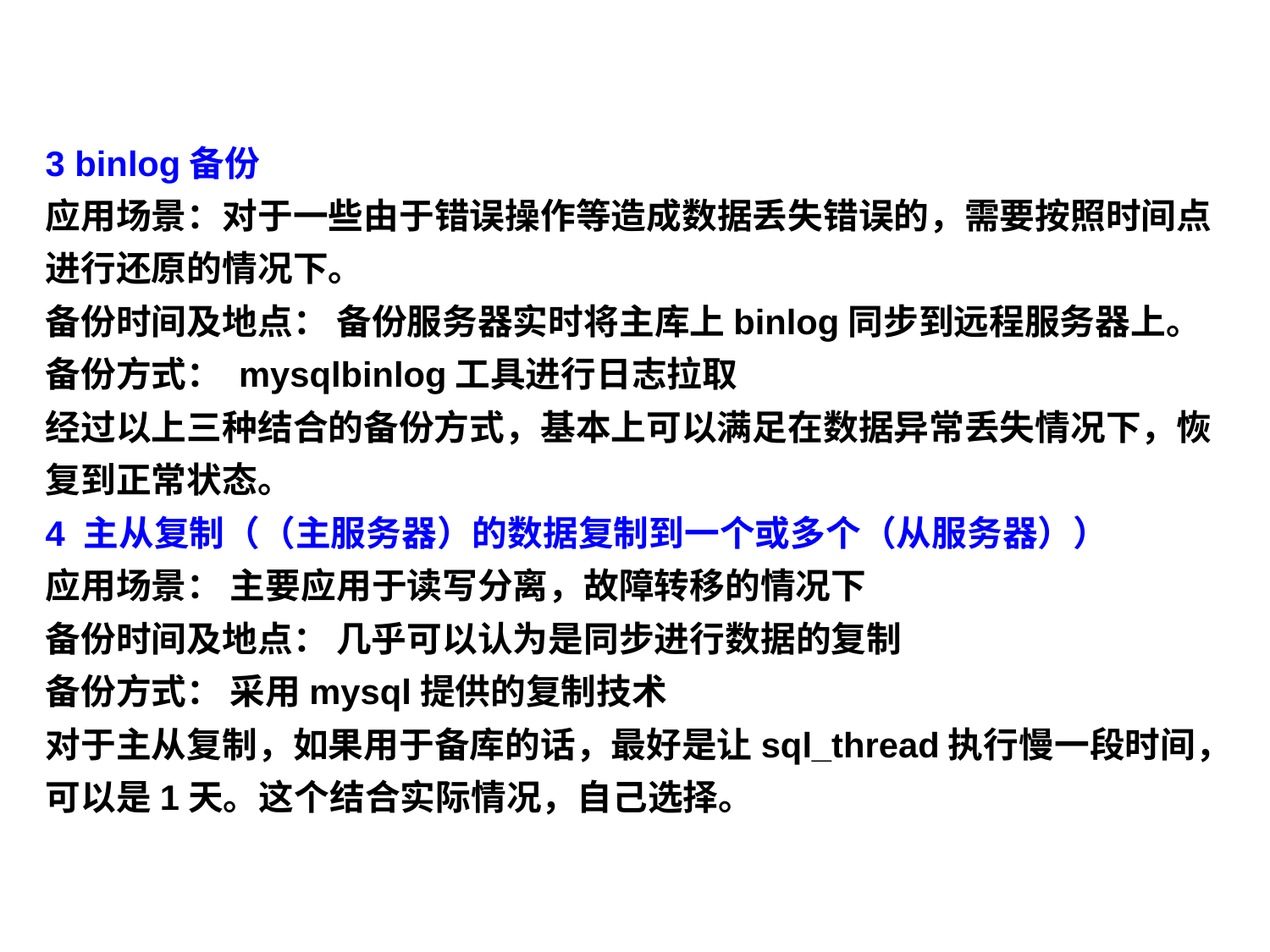

3 binlog备份
应用场景：对于一些由于错误操作等造成数据丢失错误的，需要按照时间点进行还原的情况下。
备份时间及地点： 备份服务器实时将主库上binlog同步到远程服务器上。
备份方式： mysqlbinlog工具进行日志拉取
经过以上三种结合的备份方式，基本上可以满足在数据异常丢失情况下，恢复到正常状态。
4 主从复制（（主服务器）的数据复制到一个或多个（从服务器））
应用场景： 主要应用于读写分离，故障转移的情况下
备份时间及地点： 几乎可以认为是同步进行数据的复制
备份方式： 采用mysql提供的复制技术
对于主从复制，如果用于备库的话，最好是让sql_thread执行慢一段时间，可以是1天。这个结合实际情况，自己选择。